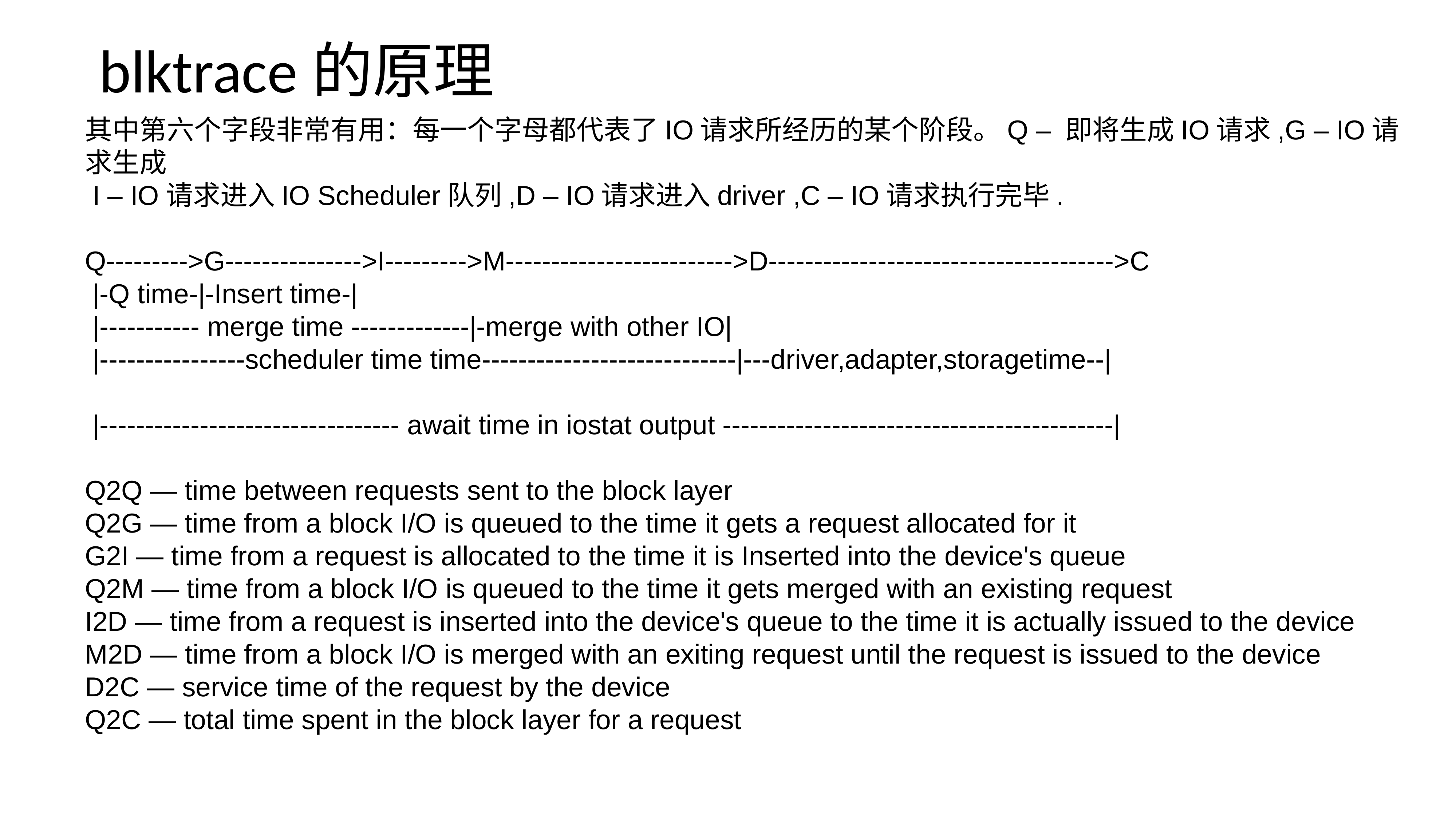

blktrace的原理
其中第六个字段非常有用：每一个字母都代表了IO请求所经历的某个阶段。Q – 即将生成IO请求,G – IO请求生成
 I – IO请求进入IO Scheduler队列,D – IO请求进入driver ,C – IO请求执行完毕.

Q--------->G--------------->I--------->M------------------------->D-------------------------------------->C
 |-Q time-|-Insert time-|
 |----------- merge time -------------|-merge with other IO|
 |----------------scheduler time time----------------------------|---driver,adapter,storagetime--|

 |--------------------------------- await time in iostat output -------------------------------------------|

Q2Q — time between requests sent to the block layer
Q2G — time from a block I/O is queued to the time it gets a request allocated for it
G2I — time from a request is allocated to the time it is Inserted into the device's queue
Q2M — time from a block I/O is queued to the time it gets merged with an existing request
I2D — time from a request is inserted into the device's queue to the time it is actually issued to the device
M2D — time from a block I/O is merged with an exiting request until the request is issued to the device
D2C — service time of the request by the device
Q2C — total time spent in the block layer for a request